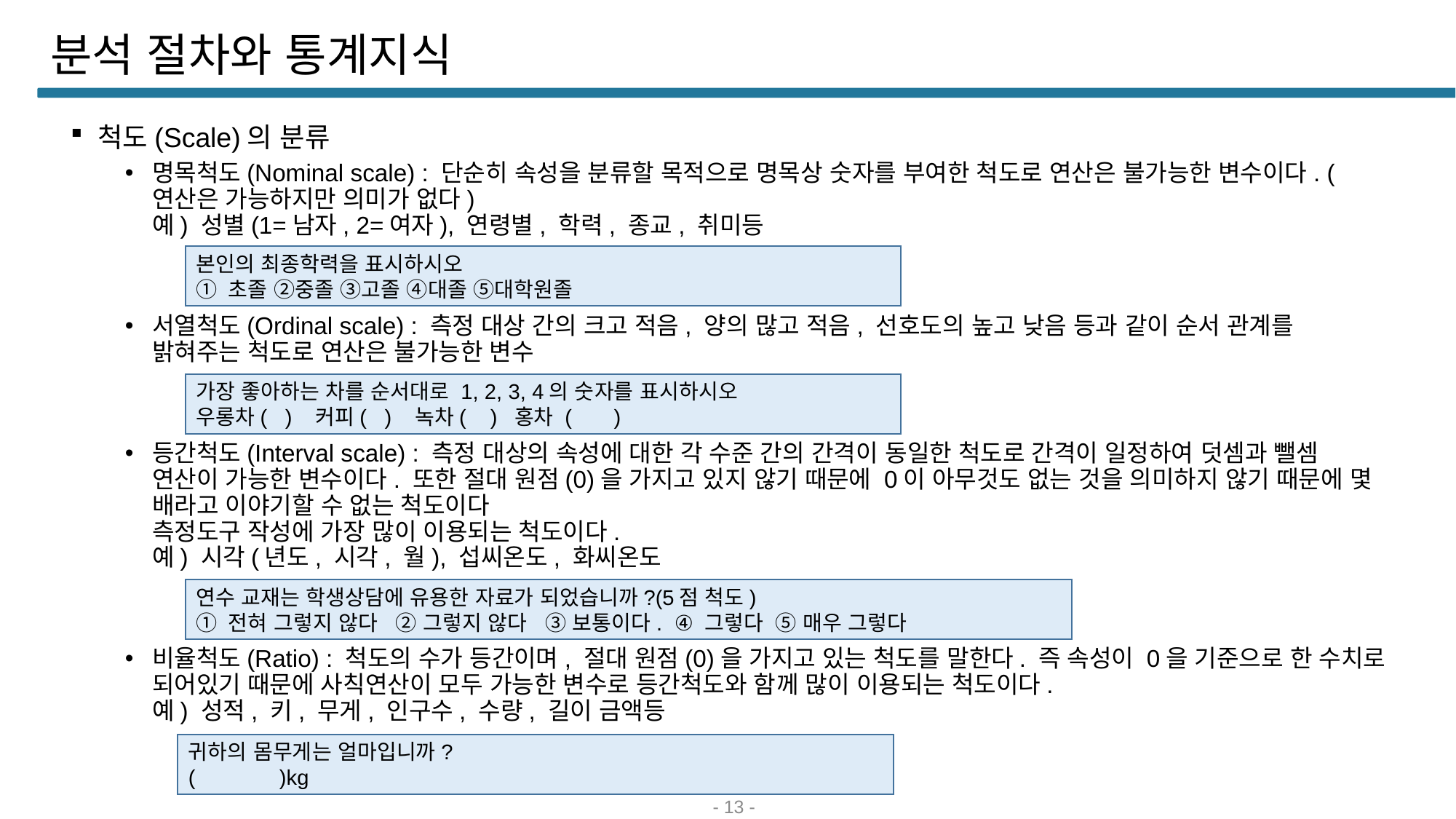

# 분석 절차와 통계지식
척도(Scale)의 분류
명목척도(Nominal scale) : 단순히 속성을 분류할 목적으로 명목상 숫자를 부여한 척도로 연산은 불가능한 변수이다. (연산은 가능하지만 의미가 없다)
예) 성별(1=남자, 2=여자), 연령별, 학력, 종교, 취미등

서열척도(Ordinal scale) : 측정 대상 간의 크고 적음, 양의 많고 적음, 선호도의 높고 낮음 등과 같이 순서 관계를 밝혀주는 척도로 연산은 불가능한 변수

등간척도(Interval scale) : 측정 대상의 속성에 대한 각 수준 간의 간격이 동일한 척도로 간격이 일정하여 덧셈과 뺄셈 연산이 가능한 변수이다. 또한 절대 원점(0)을 가지고 있지 않기 때문에 0이 아무것도 없는 것을 의미하지 않기 때문에 몇 배라고 이야기할 수 없는 척도이다
측정도구 작성에 가장 많이 이용되는 척도이다.
예) 시각(년도, 시각, 월), 섭씨온도, 화씨온도

비율척도(Ratio) : 척도의 수가 등간이며, 절대 원점(0)을 가지고 있는 척도를 말한다. 즉 속성이 0을 기준으로 한 수치로 되어있기 때문에 사칙연산이 모두 가능한 변수로 등간척도와 함께 많이 이용되는 척도이다.
예) 성적, 키, 무게, 인구수, 수량, 길이 금액등

본인의 최종학력을 표시하시오
① 초졸 ②중졸 ③고졸 ④대졸 ⑤대학원졸
가장 좋아하는 차를 순서대로 1, 2, 3, 4의 숫자를 표시하시오
우롱차(   )   커피(   )   녹차(    )  홍차 (       )
연수 교재는 학생상담에 유용한 자료가 되었습니까?(5점 척도)
① 전혀 그렇지 않다   ② 그렇지 않다   ③ 보통이다.  ④ 그렇다  ⑤ 매우 그렇다
귀하의 몸무게는 얼마입니까?
(              )kg
- 13 -